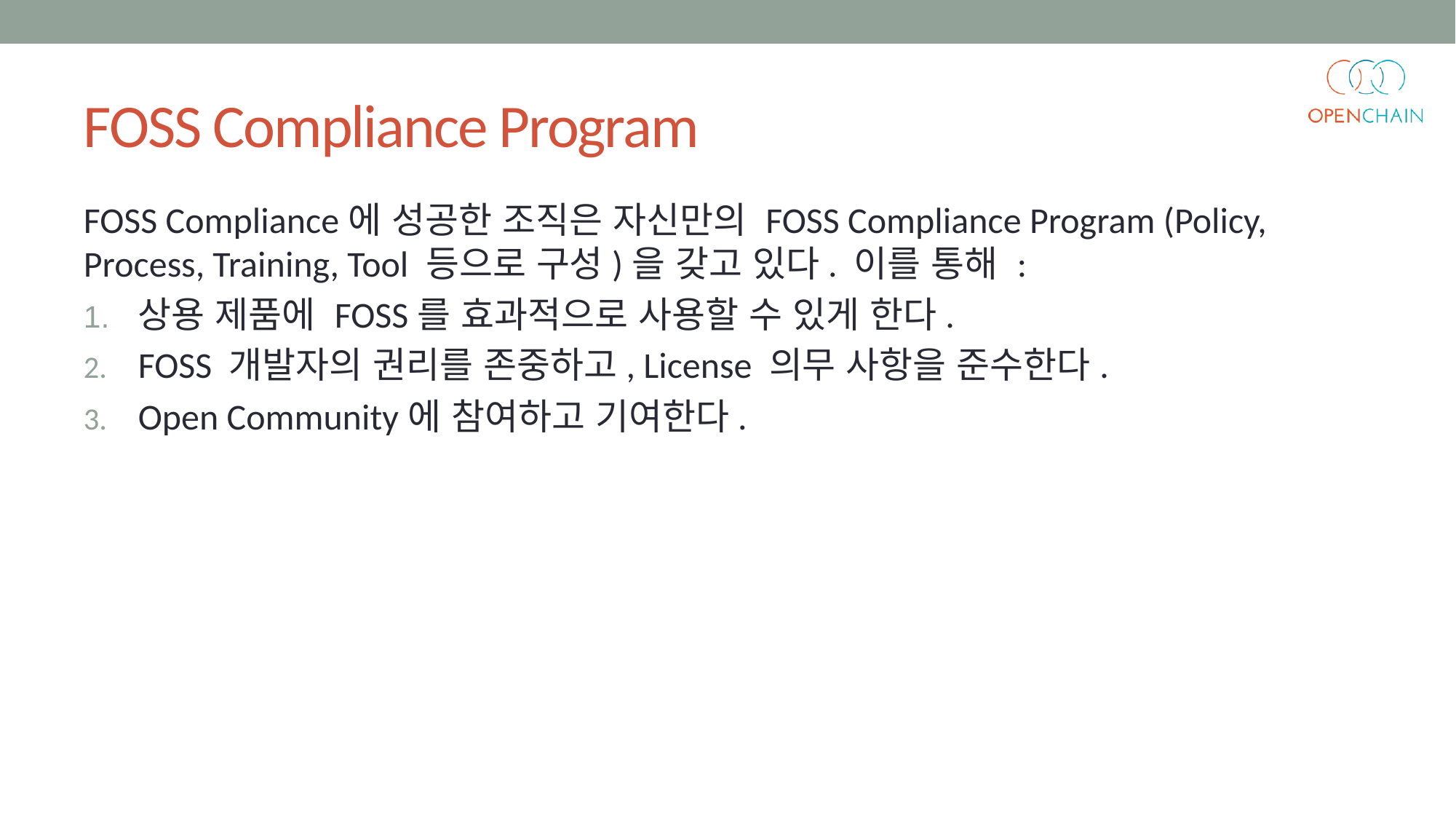

# FOSS Compliance Program
FOSS Compliance에 성공한 조직은 자신만의 FOSS Compliance Program (Policy, Process, Training, Tool 등으로 구성)을 갖고 있다. 이를 통해 :
상용 제품에 FOSS를 효과적으로 사용할 수 있게 한다.
FOSS 개발자의 권리를 존중하고, License 의무 사항을 준수한다.
Open Community에 참여하고 기여한다.